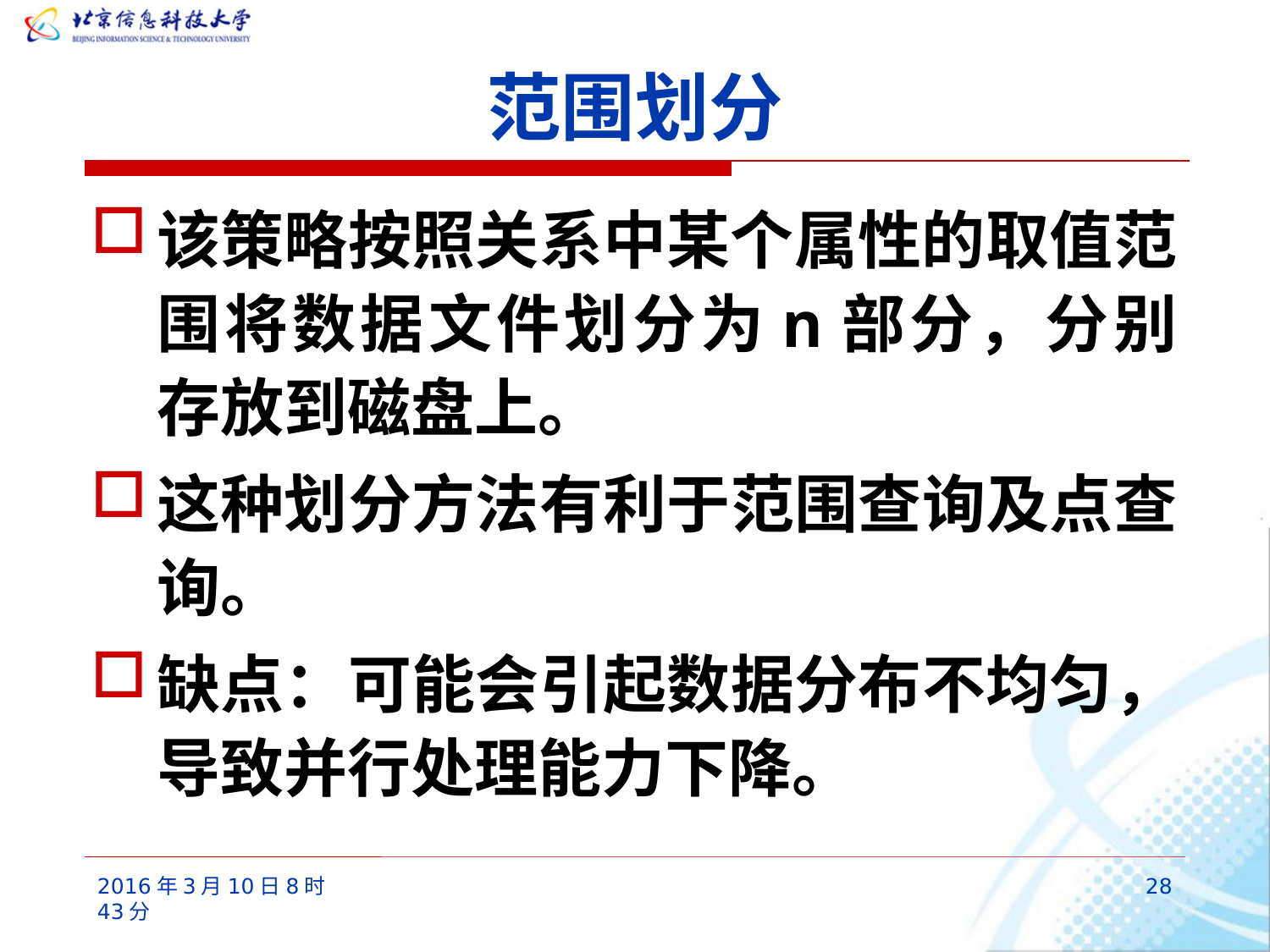

# 范围划分
该策略按照关系中某个属性的取值范围将数据文件划分为n部分，分别存放到磁盘上。
这种划分方法有利于范围查询及点查询。
缺点：可能会引起数据分布不均匀，导致并行处理能力下降。

2016年3月10日8时43分
28